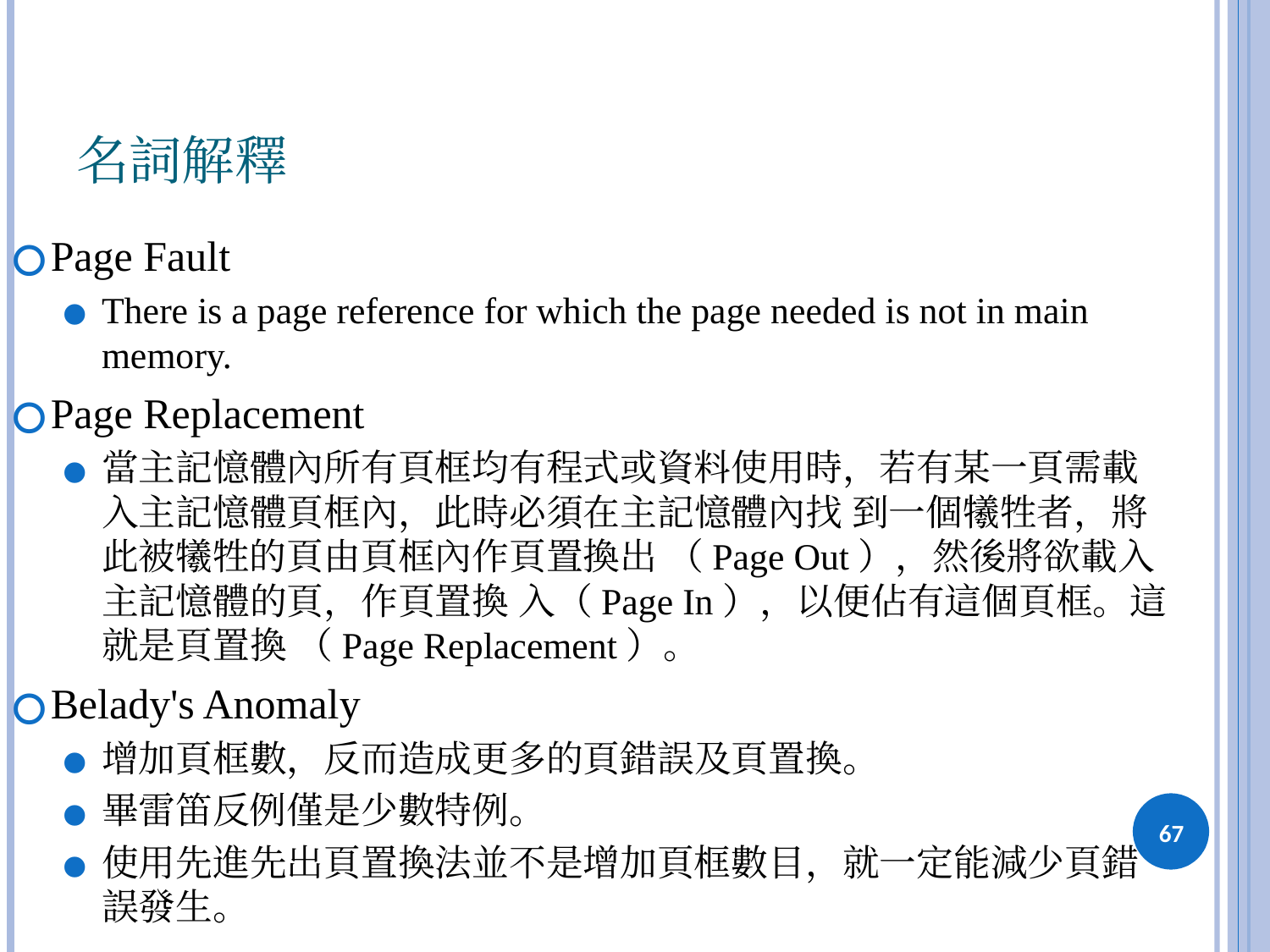

# 名詞解釋
Page Fault
There is a page reference for which the page needed is not in main memory.
Page Replacement
當主記憶體內所有頁框均有程式或資料使用時，若有某一頁需載入主記憶體頁框內，此時必須在主記憶體內找 到一個犧牲者，將此被犧牲的頁由頁框內作頁置換出 （Page Out），然後將欲載入主記憶體的頁，作頁置換 入（Page In），以便佔有這個頁框。這就是頁置換 （Page Replacement）。
Belady's Anomaly
增加頁框數，反而造成更多的頁錯誤及頁置換。
畢雷笛反例僅是少數特例。
使用先進先出頁置換法並不是增加頁框數目，就一定能減少頁錯誤發生。

67